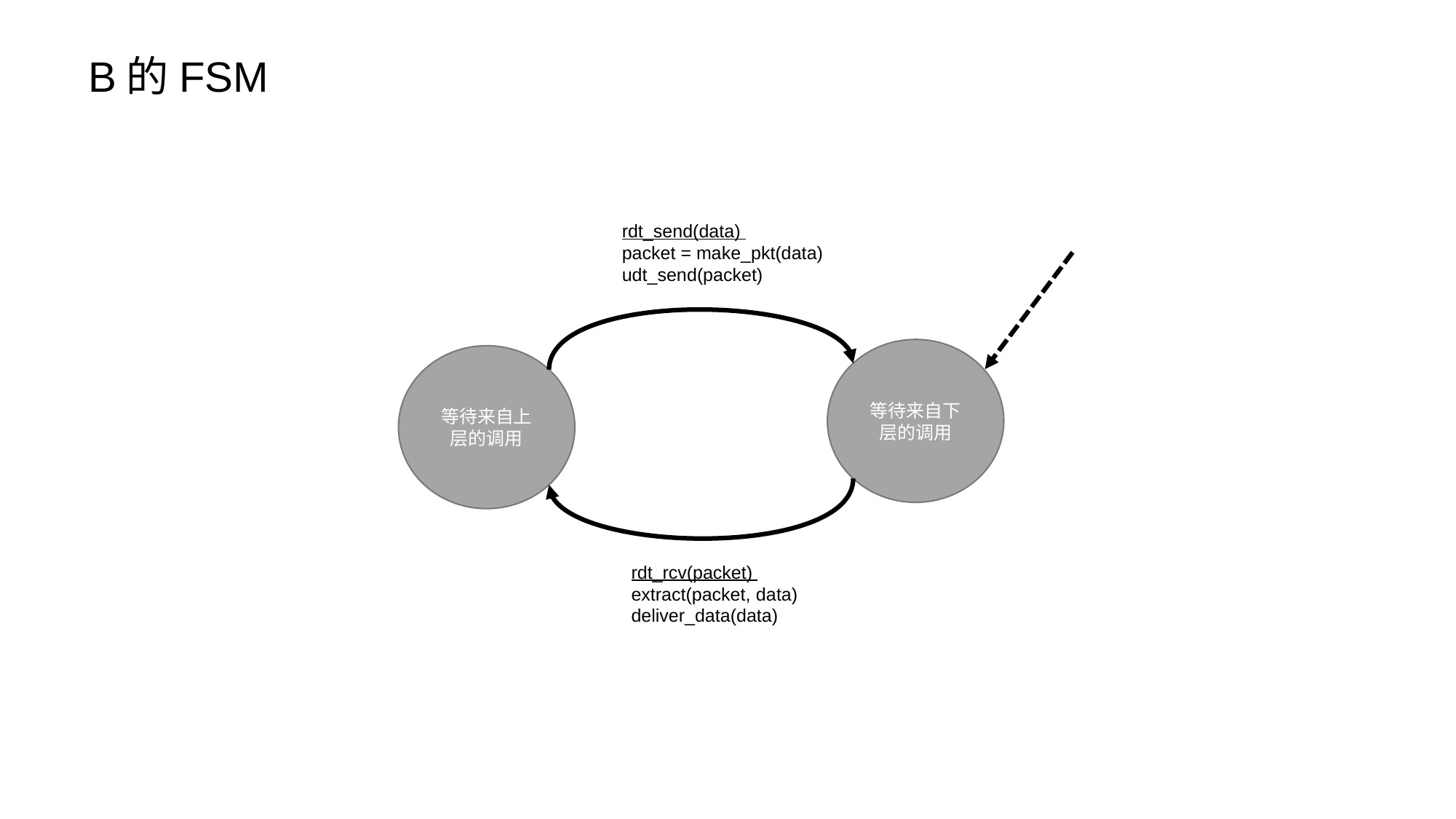

B的FSM
rdt_send(data)
packet = make_pkt(data)
udt_send(packet)
等待来自下层的调用
等待来自上层的调用
rdt_rcv(packet)
extract(packet, data)
deliver_data(data)